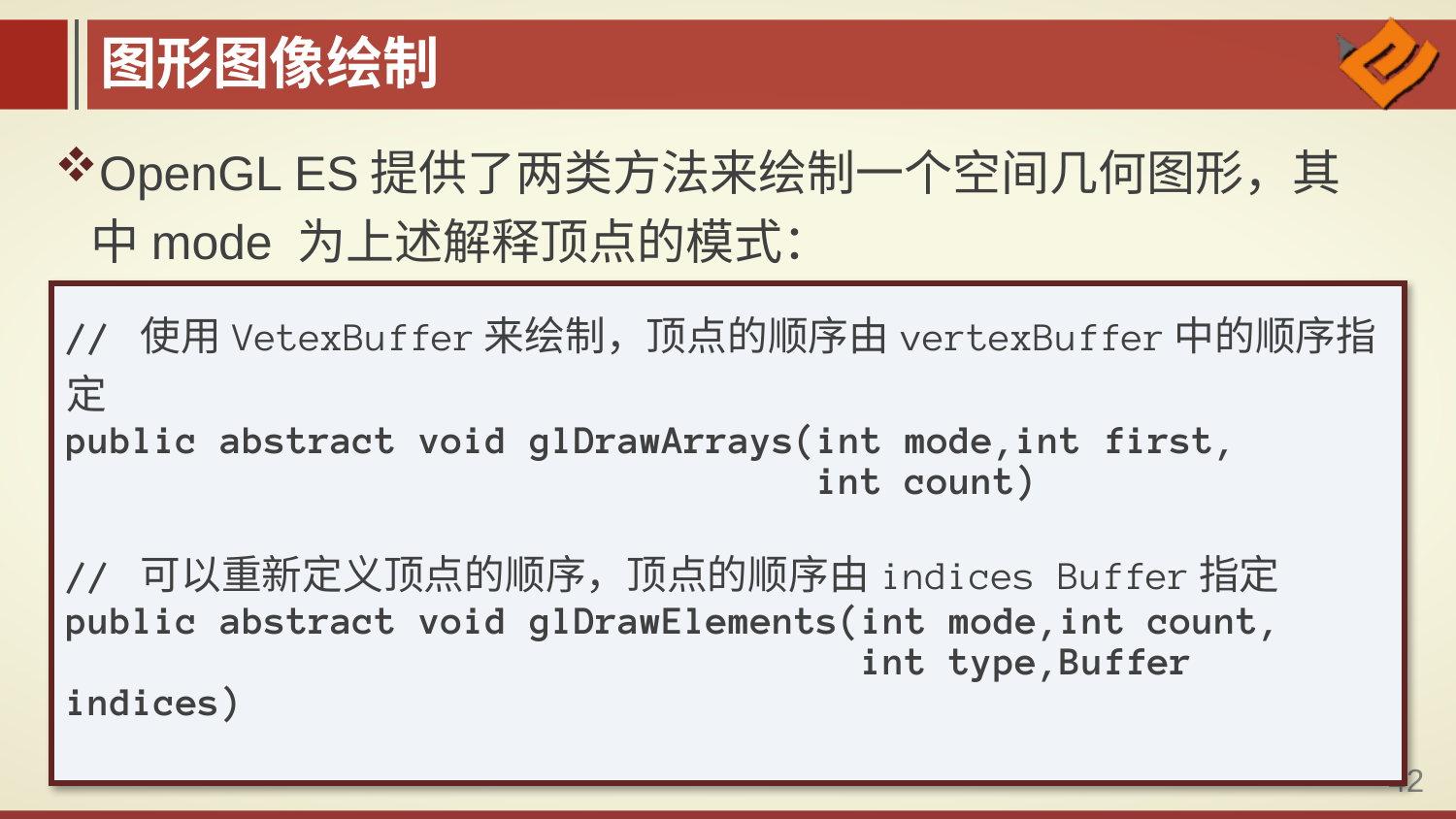

图形图像绘制
OpenGL ES提供了两类方法来绘制一个空间几何图形，其中mode 为上述解释顶点的模式：
| // 使用VetexBuffer来绘制，顶点的顺序由vertexBuffer中的顺序指定 public abstract void glDrawArrays(int mode,int first, int count) // 可以重新定义顶点的顺序，顶点的顺序由indices Buffer指定 public abstract void glDrawElements(int mode,int count, int type,Buffer indices) |
| --- |